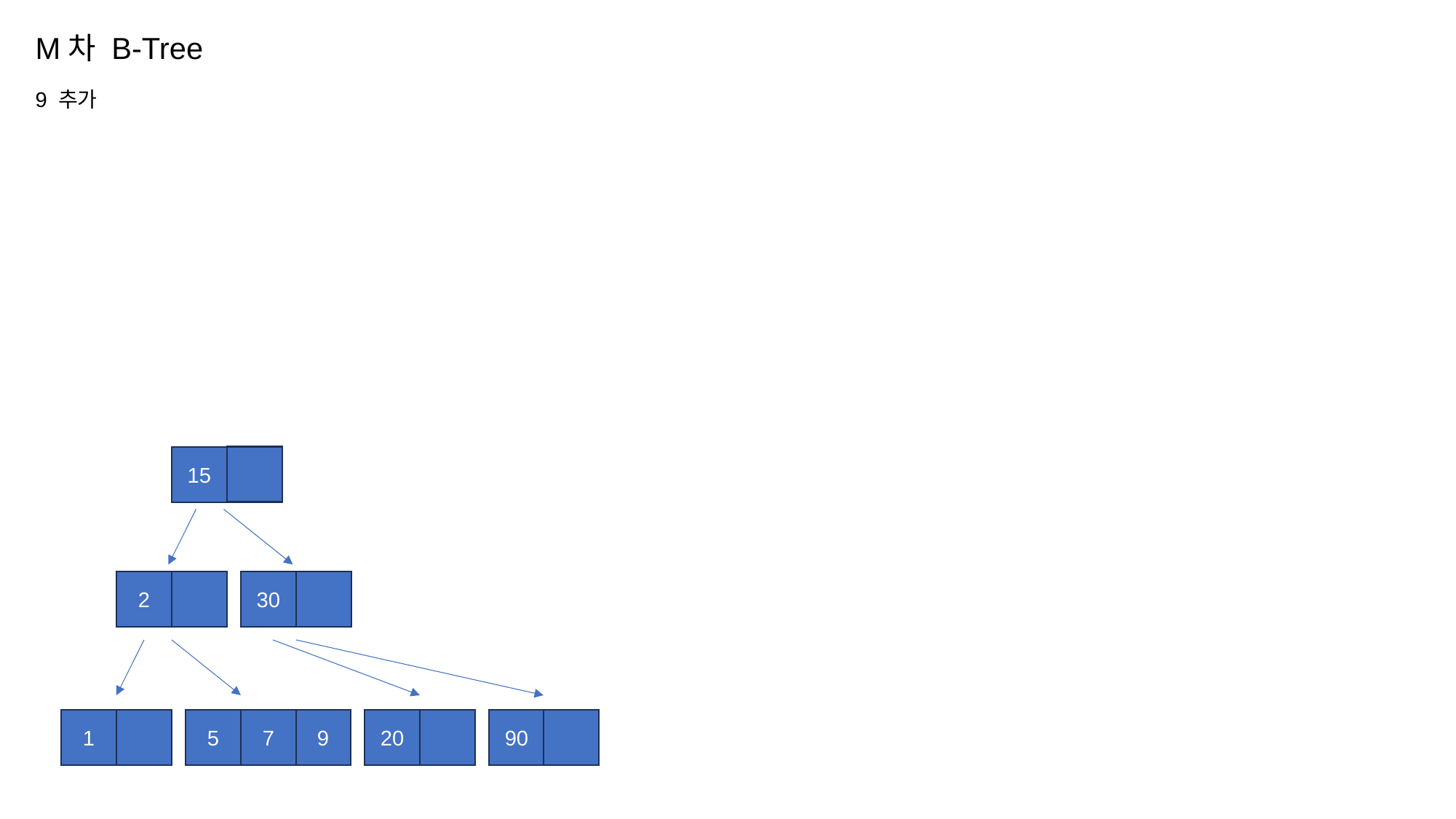

# M차 B-Tree 9 추가

15
2

30

1

5
7
9
20

90